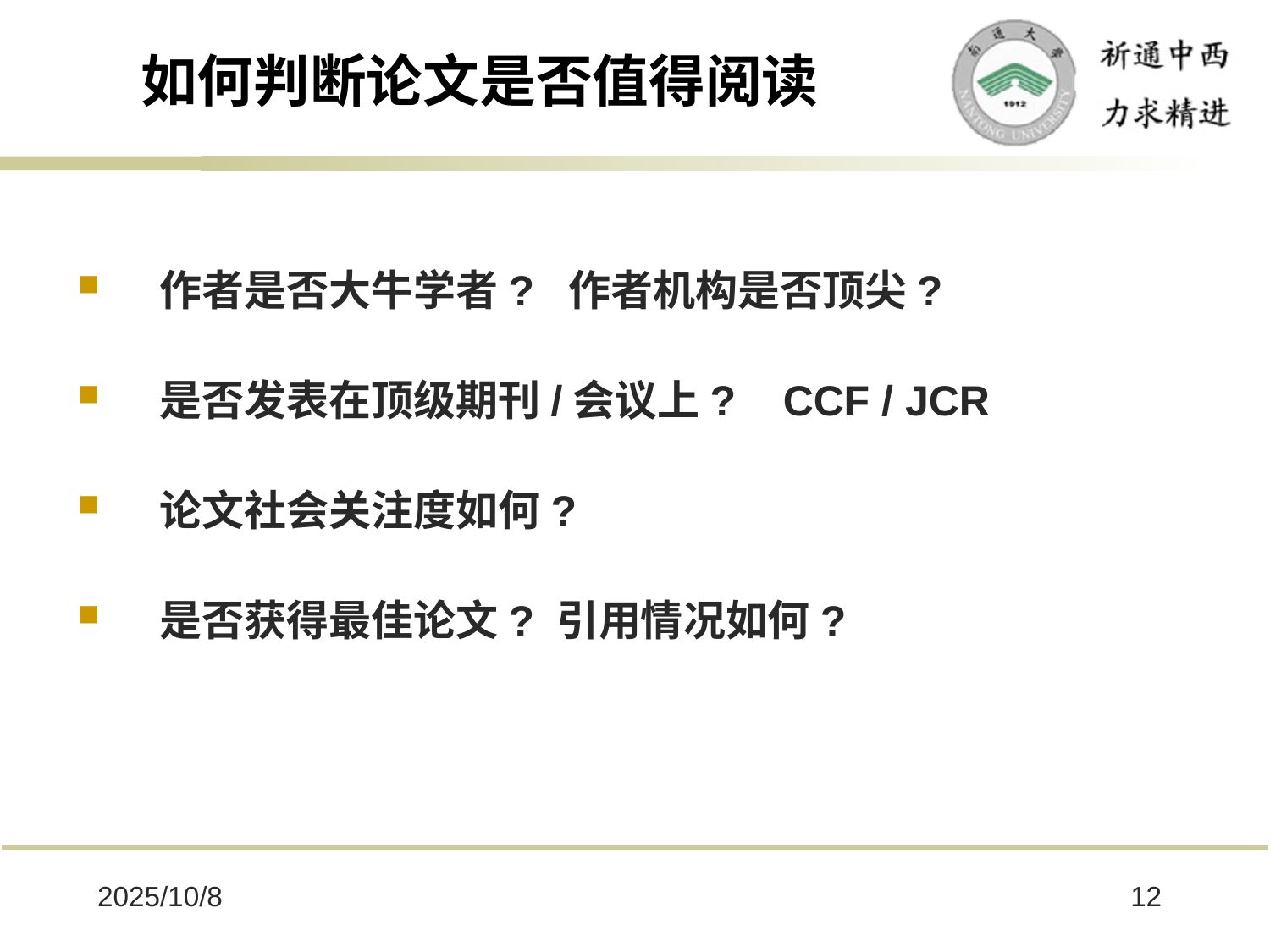

# 如何判断论文是否值得阅读
 作者是否大牛学者?  作者机构是否顶尖?
 是否发表在顶级期刊/会议上?    CCF / JCR
 论文社会关注度如何?
 是否获得最佳论文? 引用情况如何?

2025/10/8
12